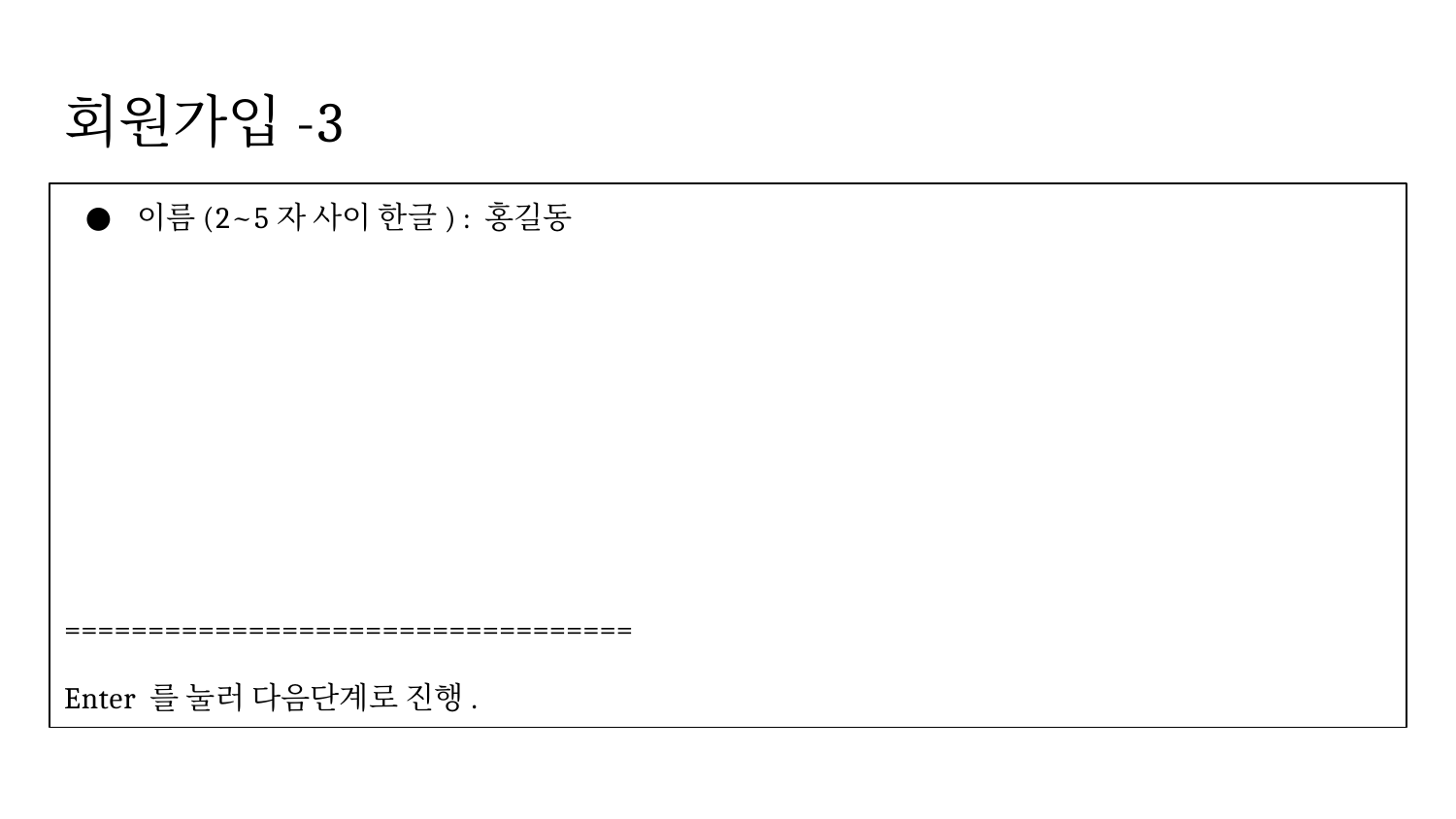

# 회원가입-3
이름(2~5자 사이 한글) : 홍길동

==================================
Enter 를 눌러 다음단계로 진행.